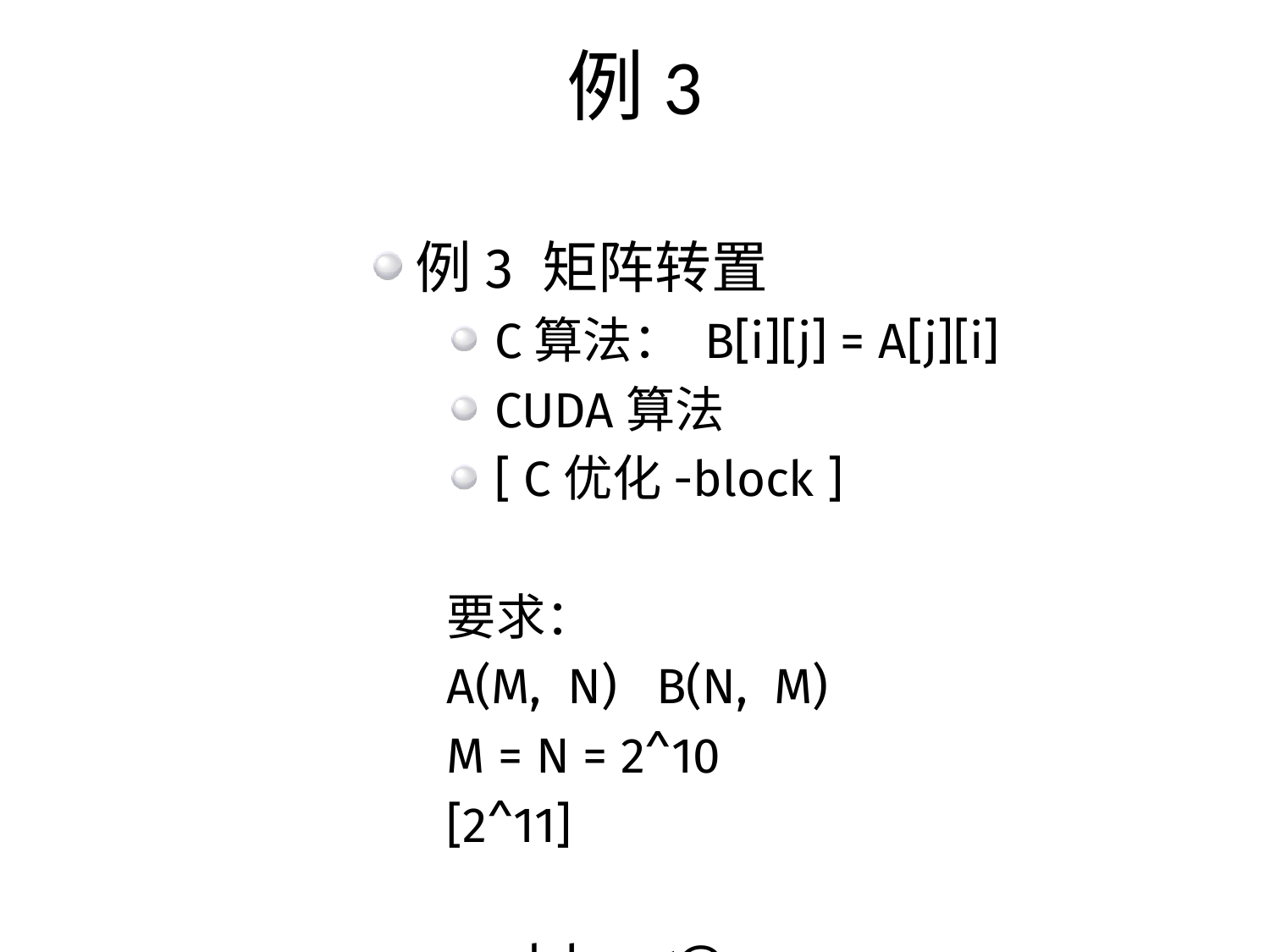

# 例3
例3 矩阵转置
C算法： B[i][j] = A[j][i]
CUDA算法
[ C优化-block ]

要求：
A(M,  N)   B(N,  M)
M = N = 2^10
[2^11]

soulsheng@qq.com